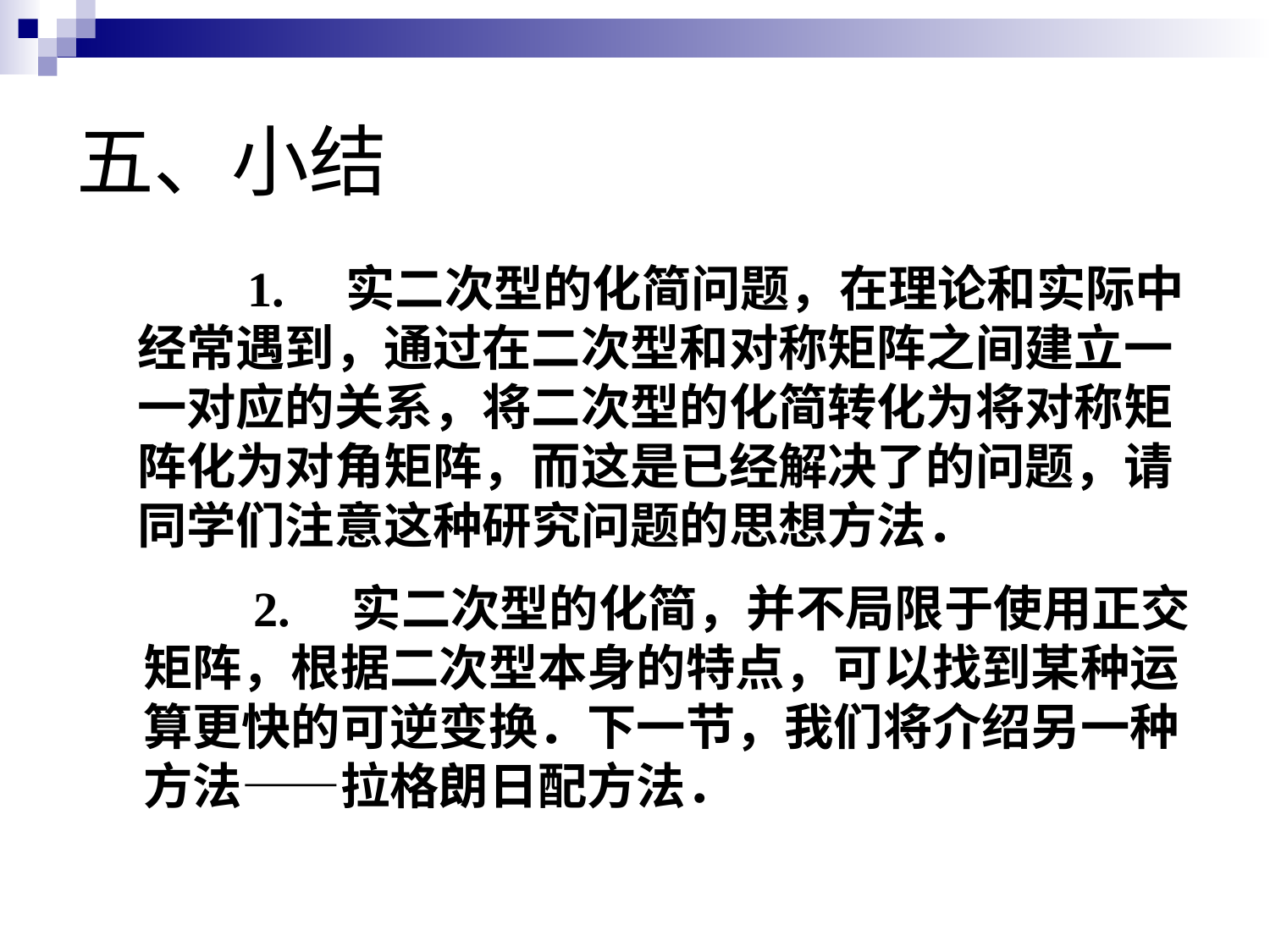

# 五、小结
　　1.　实二次型的化简问题，在理论和实际中
经常遇到，通过在二次型和对称矩阵之间建立一
一对应的关系，将二次型的化简转化为将对称矩
阵化为对角矩阵，而这是已经解决了的问题，请
同学们注意这种研究问题的思想方法．
　　2.　实二次型的化简，并不局限于使用正交
矩阵，根据二次型本身的特点，可以找到某种运
算更快的可逆变换．下一节，我们将介绍另一种
方法——拉格朗日配方法．